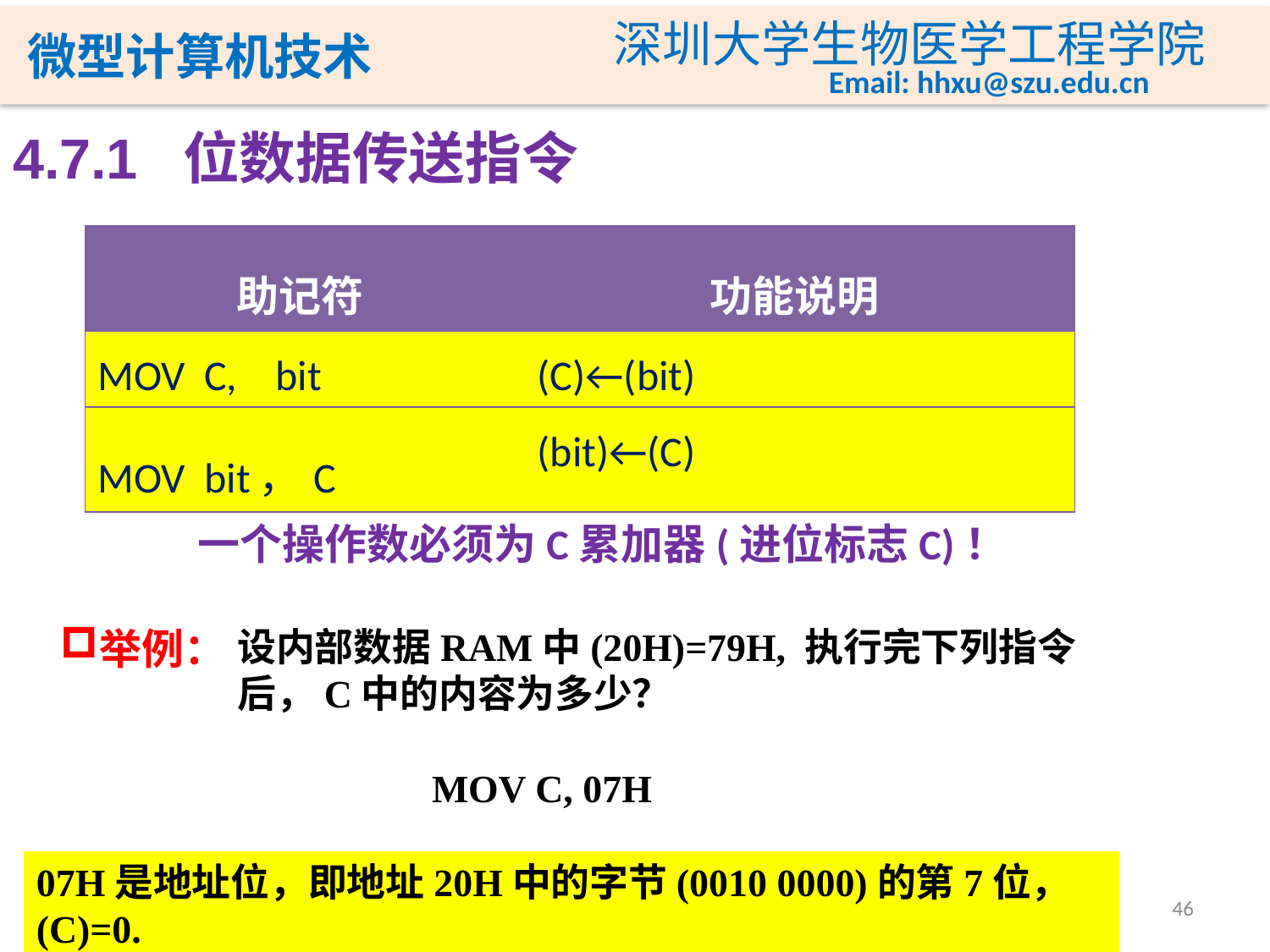

4.7.1  位数据传送指令
| 助记符 | 功能说明 |
| --- | --- |
| MOV C, bit | (C)←(bit) |
| MOV bit，C | (bit)←(C) |
一个操作数必须为C累加器(进位标志C)！
举例：
设内部数据RAM中(20H)=79H, 执行完下列指令后，C中的内容为多少？
MOV C, 07H
07H是地址位，即地址20H中的字节(0010 0000)的第7位，(C)=0.
46